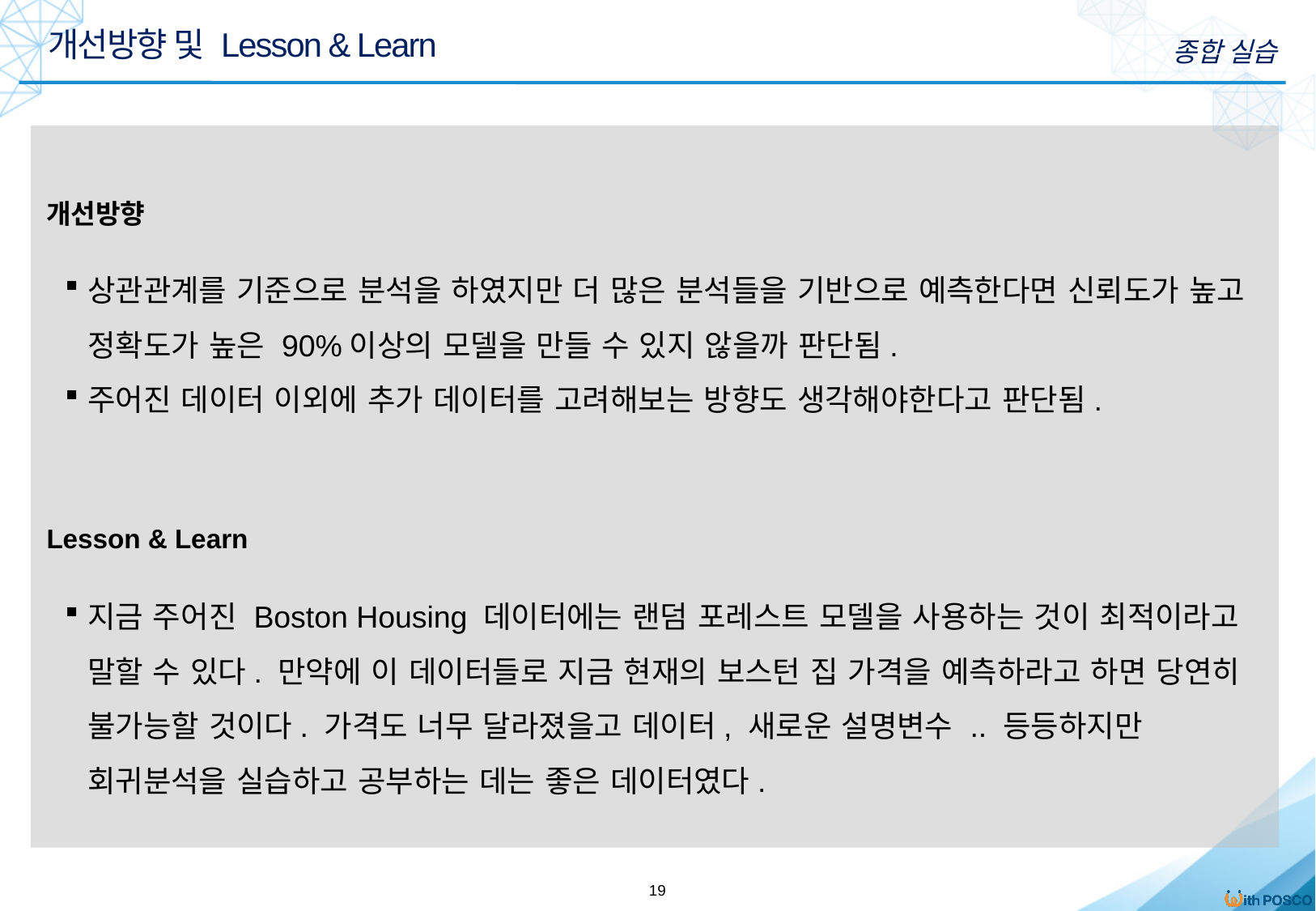

개선방향 및 Lesson & Learn
종합 실습

개선방향
상관관계를 기준으로 분석을 하였지만 더 많은 분석들을 기반으로 예측한다면 신뢰도가 높고 정확도가 높은 90%이상의 모델을 만들 수 있지 않을까 판단됨.
주어진 데이터 이외에 추가 데이터를 고려해보는 방향도 생각해야한다고 판단됨.
Lesson & Learn
지금 주어진 Boston Housing 데이터에는 랜덤 포레스트 모델을 사용하는 것이 최적이라고 말할 수 있다. 만약에 이 데이터들로 지금 현재의 보스턴 집 가격을 예측하라고 하면 당연히 불가능할 것이다. 가격도 너무 달라졌을고 데이터, 새로운 설명변수 .. 등등하지만 회귀분석을 실습하고 공부하는 데는 좋은 데이터였다.